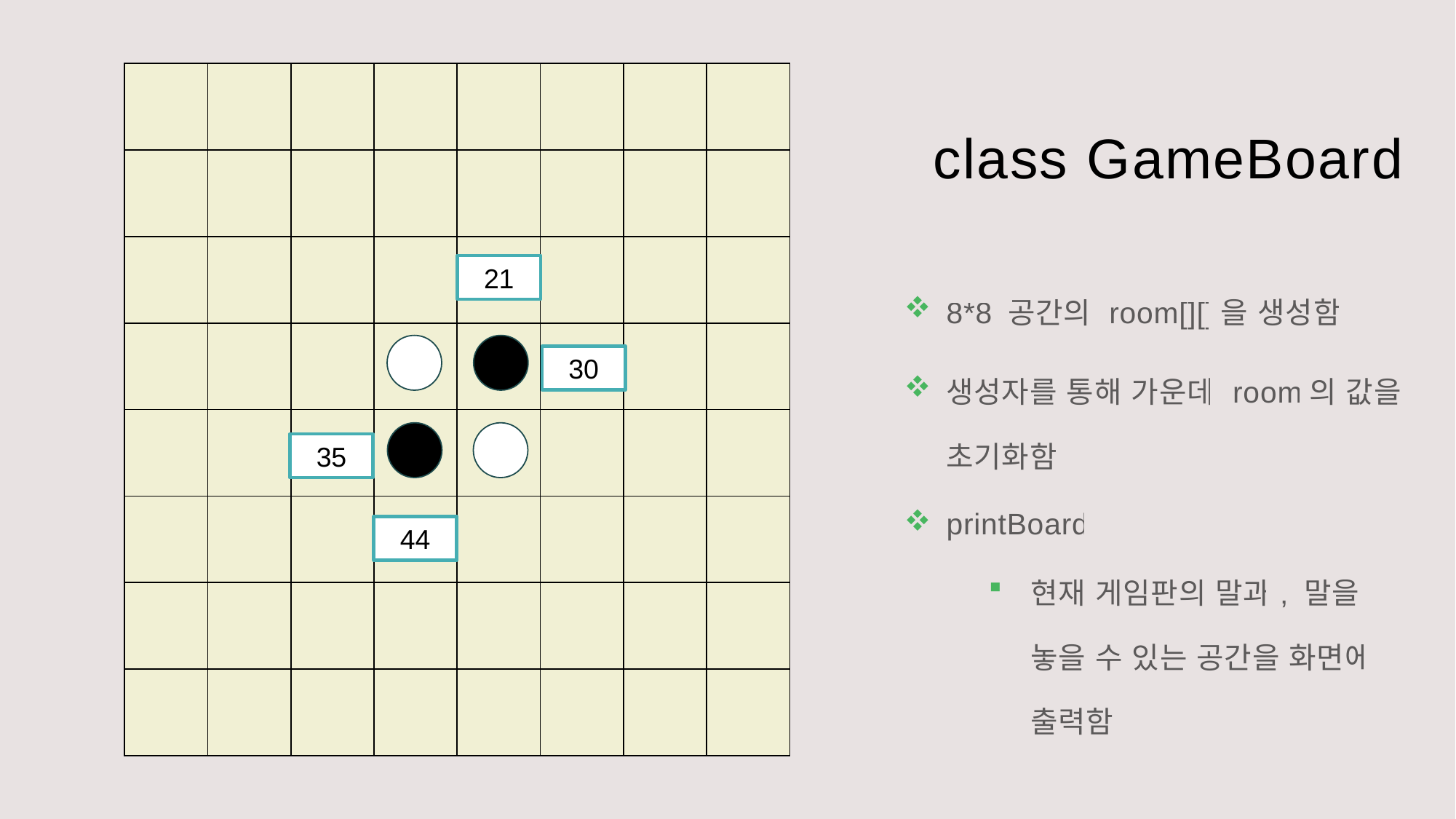

class GameBoard
|  |  |  |  |  |  |  |  |
| --- | --- | --- | --- | --- | --- | --- | --- |
|  |  |  |  |  |  |  |  |
|  |  |  |  |  |  |  |  |
|  |  |  |  |  |  |  |  |
|  |  |  |  |  |  |  |  |
|  |  |  |  |  |  |  |  |
|  |  |  |  |  |  |  |  |
|  |  |  |  |  |  |  |  |
8*8 공간의 room[][]을 생성함
생성자를 통해 가운데 room의 값을 초기화함
printBoard
현재 게임판의 말과, 말을 놓을 수 있는 공간을 화면에 출력함

21

30

35
44